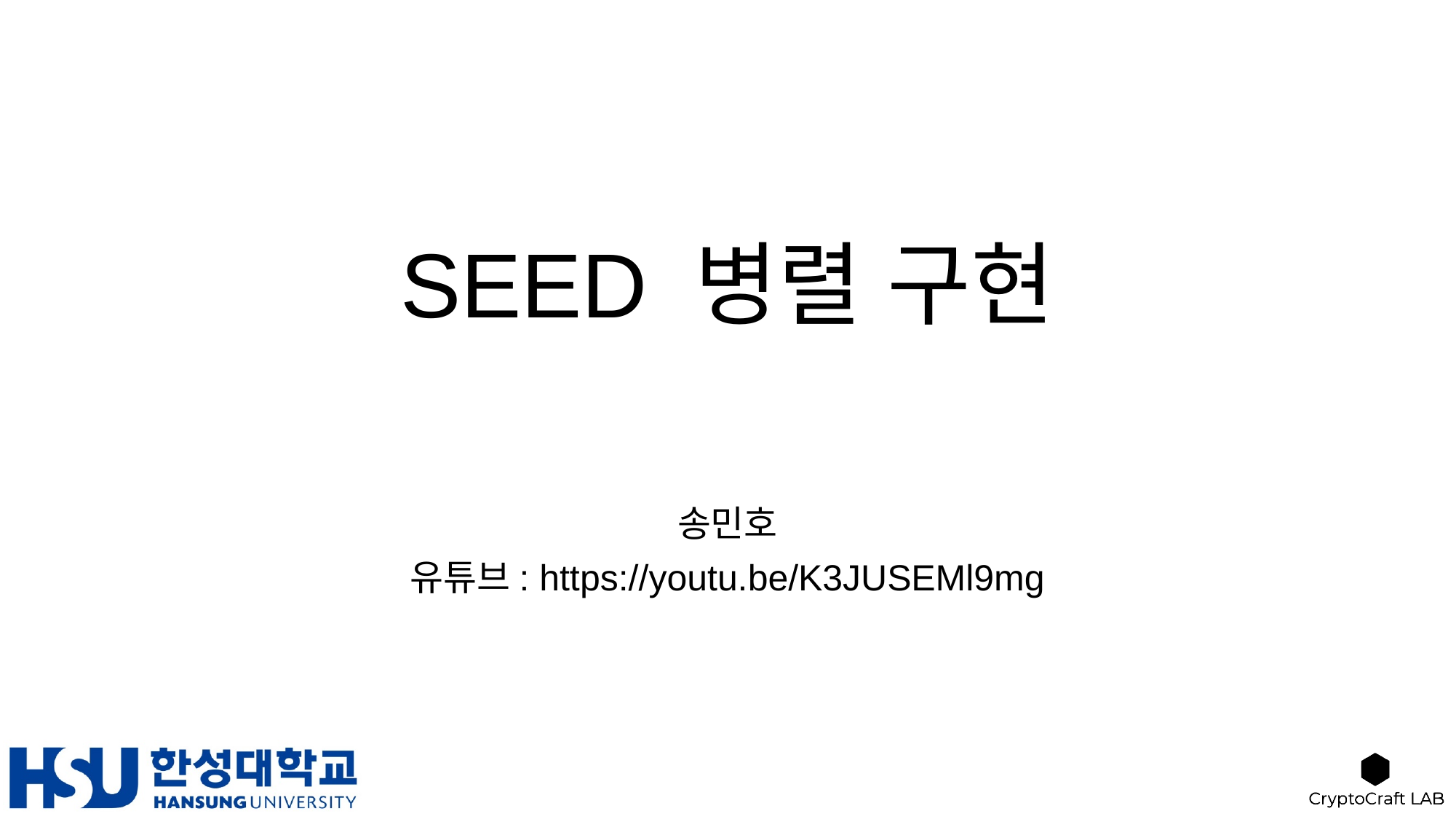

# SEED 병렬 구현
송민호
유튜브: https://youtu.be/K3JUSEMl9mg